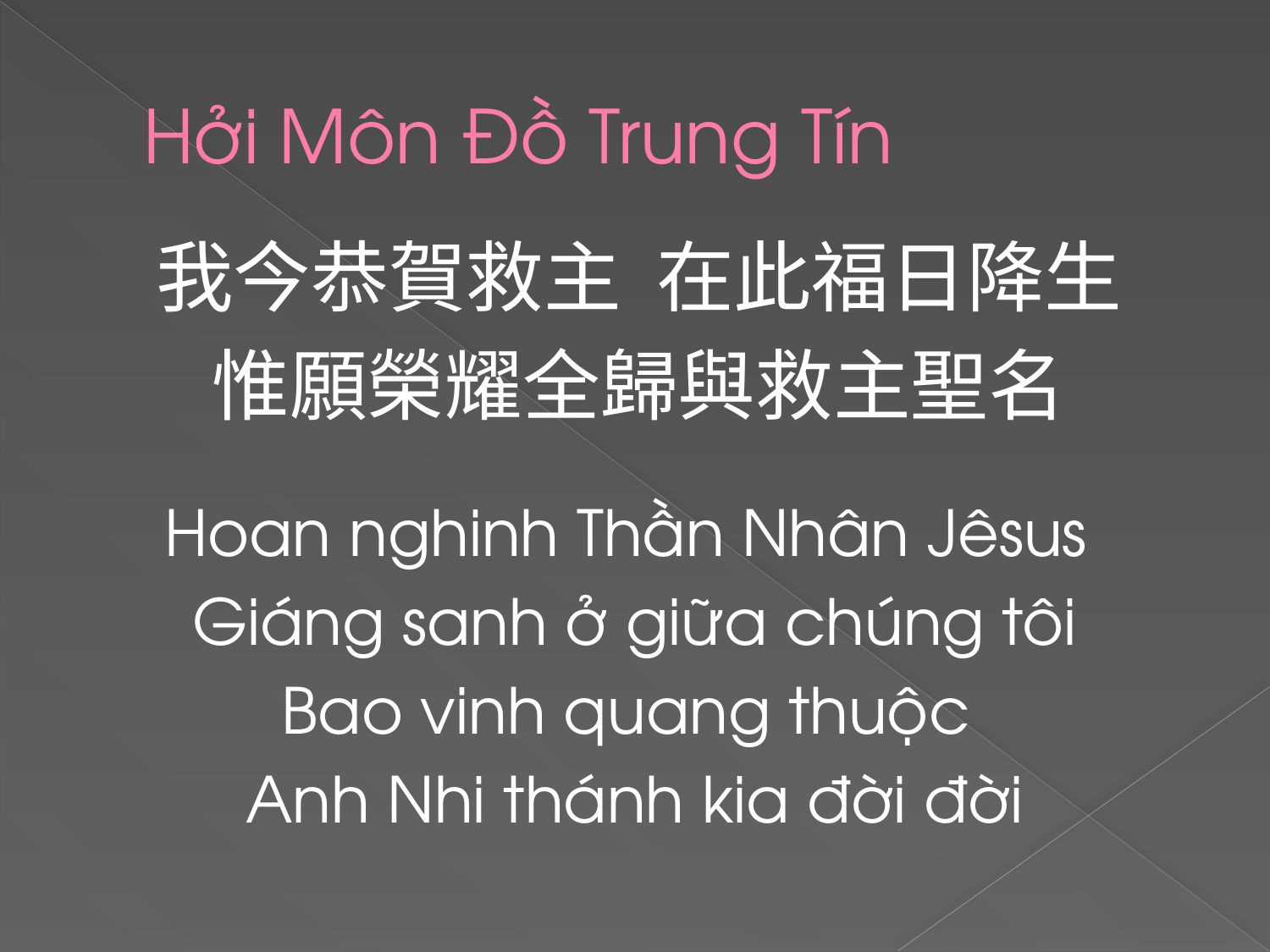

# Hởi Môn Ðồ Trung Tín
我今恭賀救主  在此福日降生
惟願榮耀全歸與救主聖名
Hoan nghinh Thần Nhân Jêsus
Giáng sanh ở giữa chúng tôi
Bao vinh quang thuộc
Anh Nhi thánh kia đời đời